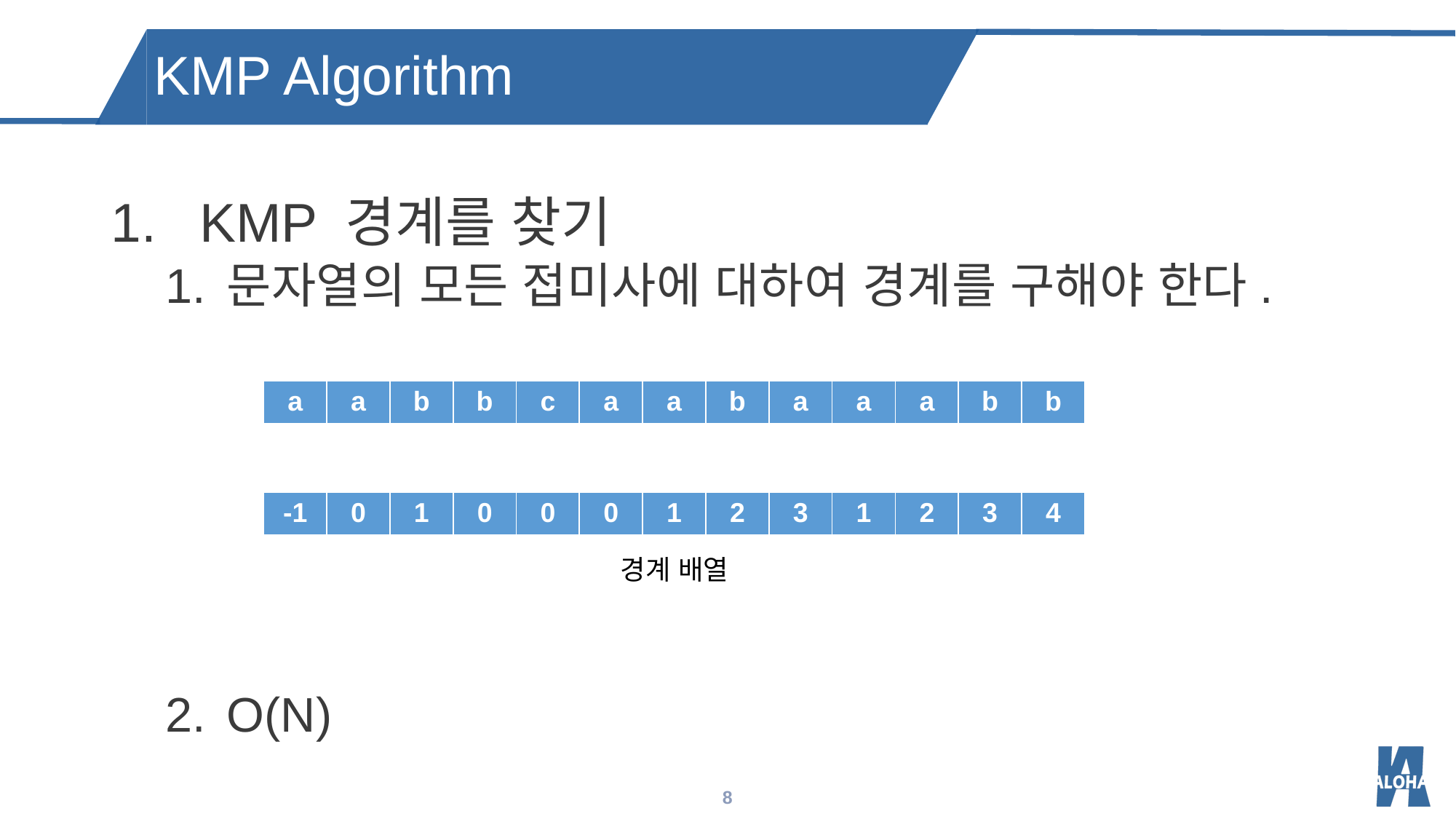

KMP Algorithm
KMP 경계를 찾기
문자열의 모든 접미사에 대하여 경계를 구해야 한다.

O(N)
| a | a | b | b | c | a | a | b | a | a | a | b | b |
| --- | --- | --- | --- | --- | --- | --- | --- | --- | --- | --- | --- | --- |
| -1 | 0 | 1 | 0 | 0 | 0 | 1 | 2 | 3 | 1 | 2 | 3 | 4 |
| --- | --- | --- | --- | --- | --- | --- | --- | --- | --- | --- | --- | --- |
경계 배열
8